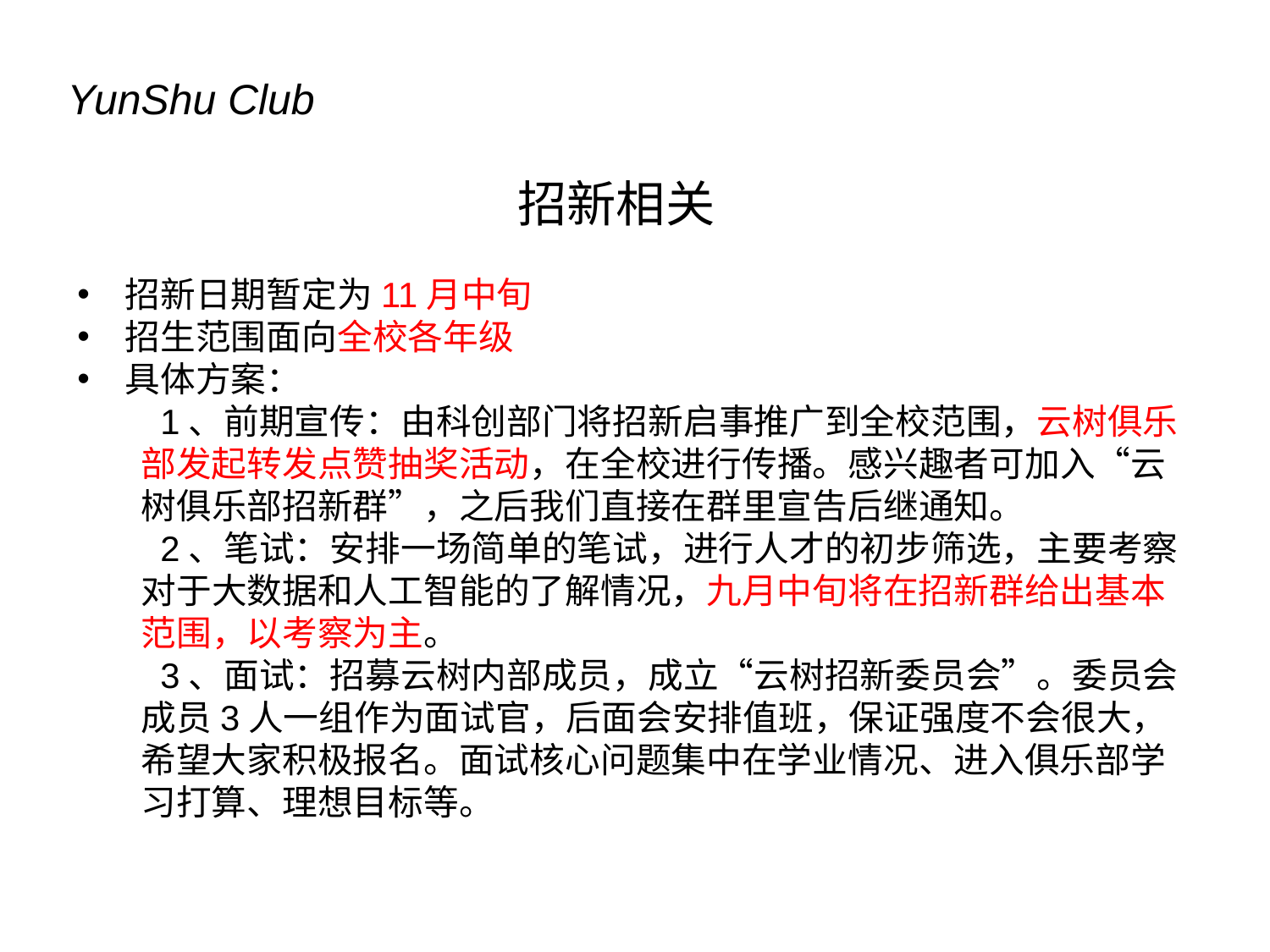

YunShu Club
招新相关
招新日期暂定为11月中旬
招生范围面向全校各年级
具体方案：
  1、前期宣传：由科创部门将招新启事推广到全校范围，云树俱乐部发起转发点赞抽奖活动，在全校进行传播。感兴趣者可加入“云树俱乐部招新群”，之后我们直接在群里宣告后继通知。
  2、笔试：安排一场简单的笔试，进行人才的初步筛选，主要考察对于大数据和人工智能的了解情况，九月中旬将在招新群给出基本范围，以考察为主。
  3、面试：招募云树内部成员，成立“云树招新委员会”。委员会成员3人一组作为面试官，后面会安排值班，保证强度不会很大，希望大家积极报名。面试核心问题集中在学业情况、进入俱乐部学习打算、理想目标等。